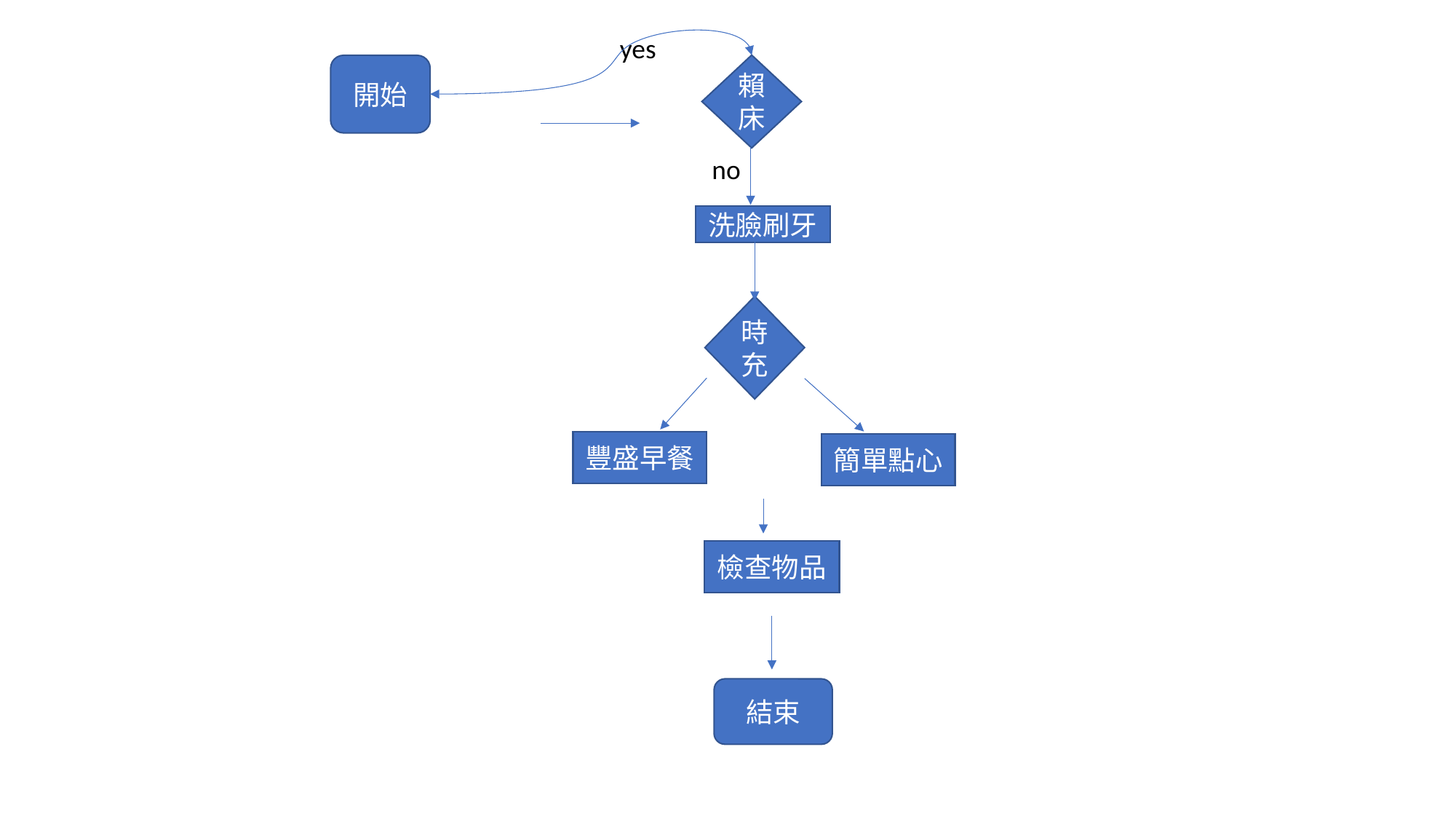

yes
賴床
開始
no
洗臉刷牙
時充
豐盛早餐
簡單點心
檢查物品
結束